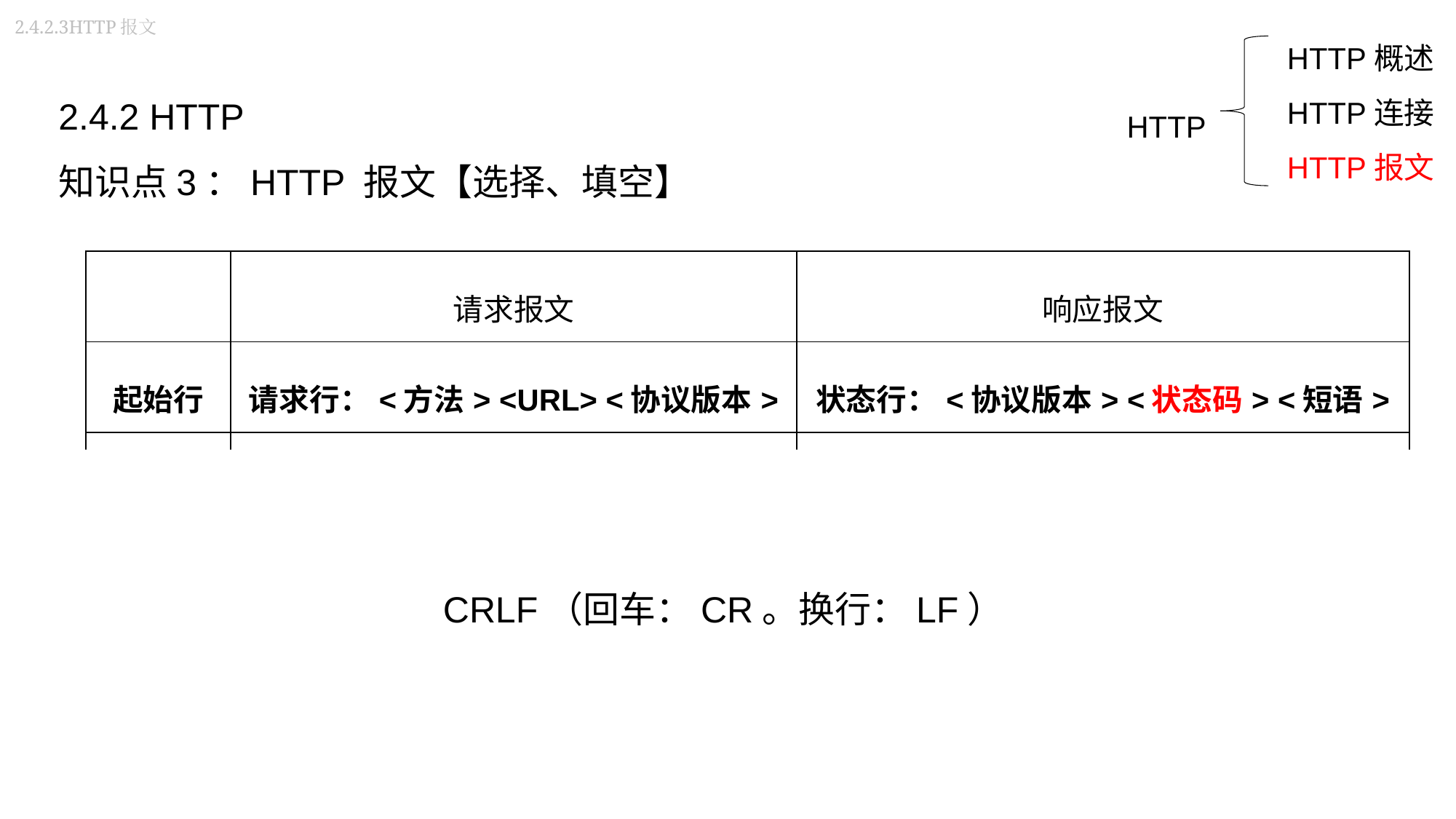

2.4.2.3HTTP报文
HTTP概述
HTTP连接
HTTP报文

2.4.2 HTTP
知识点3：HTTP 报文【选择、填空】
HTTP
|  | 请求报文 | 响应报文 |
| --- | --- | --- |
| 起始行 | 请求行：<方法> <URL> <协议版本> | 状态行：<协议版本> <状态码> <短语> |
| 首部行 |  |  |
| 空白行 |  |  |
| 报文主体 |  |  |

CRLF（回车：CR。换行：LF）